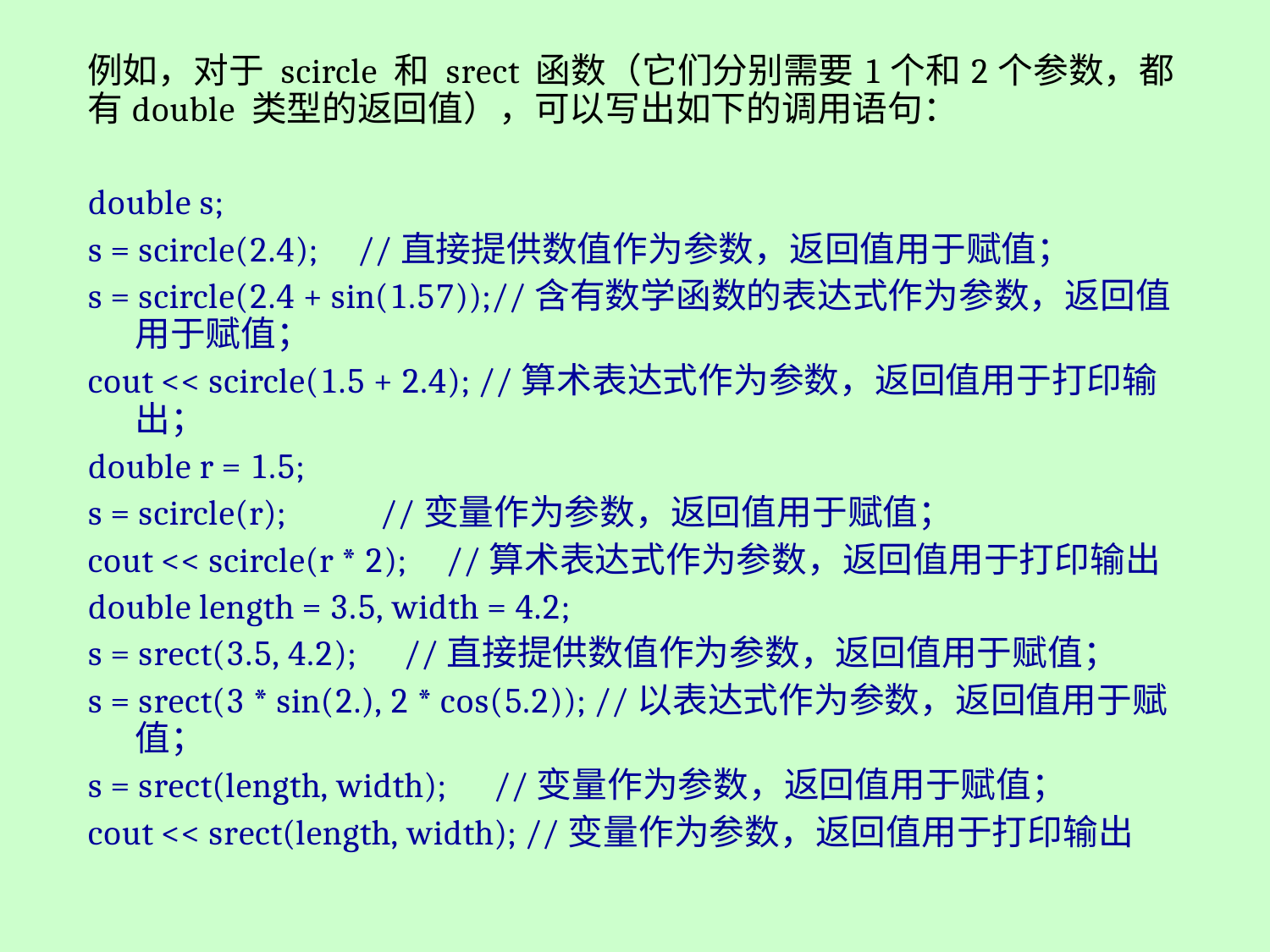

例如，对于 scircle 和 srect 函数（它们分别需要1个和2个参数，都有double 类型的返回值），可以写出如下的调用语句：

double s;
s = scircle(2.4);     //直接提供数值作为参数，返回值用于赋值；
s = scircle(2.4 + sin(1.57));//含有数学函数的表达式作为参数，返回值用于赋值；
cout << scircle(1.5 + 2.4); //算术表达式作为参数，返回值用于打印输出；
double r = 1.5;
s = scircle(r);            //变量作为参数，返回值用于赋值；
cout << scircle(r * 2);     //算术表达式作为参数，返回值用于打印输出
double length = 3.5, width = 4.2;
s = srect(3.5, 4.2);      //直接提供数值作为参数，返回值用于赋值；
s = srect(3 * sin(2.), 2 * cos(5.2)); //以表达式作为参数，返回值用于赋值；
s = srect(length, width);      //变量作为参数，返回值用于赋值；
cout << srect(length, width); //变量作为参数，返回值用于打印输出
23